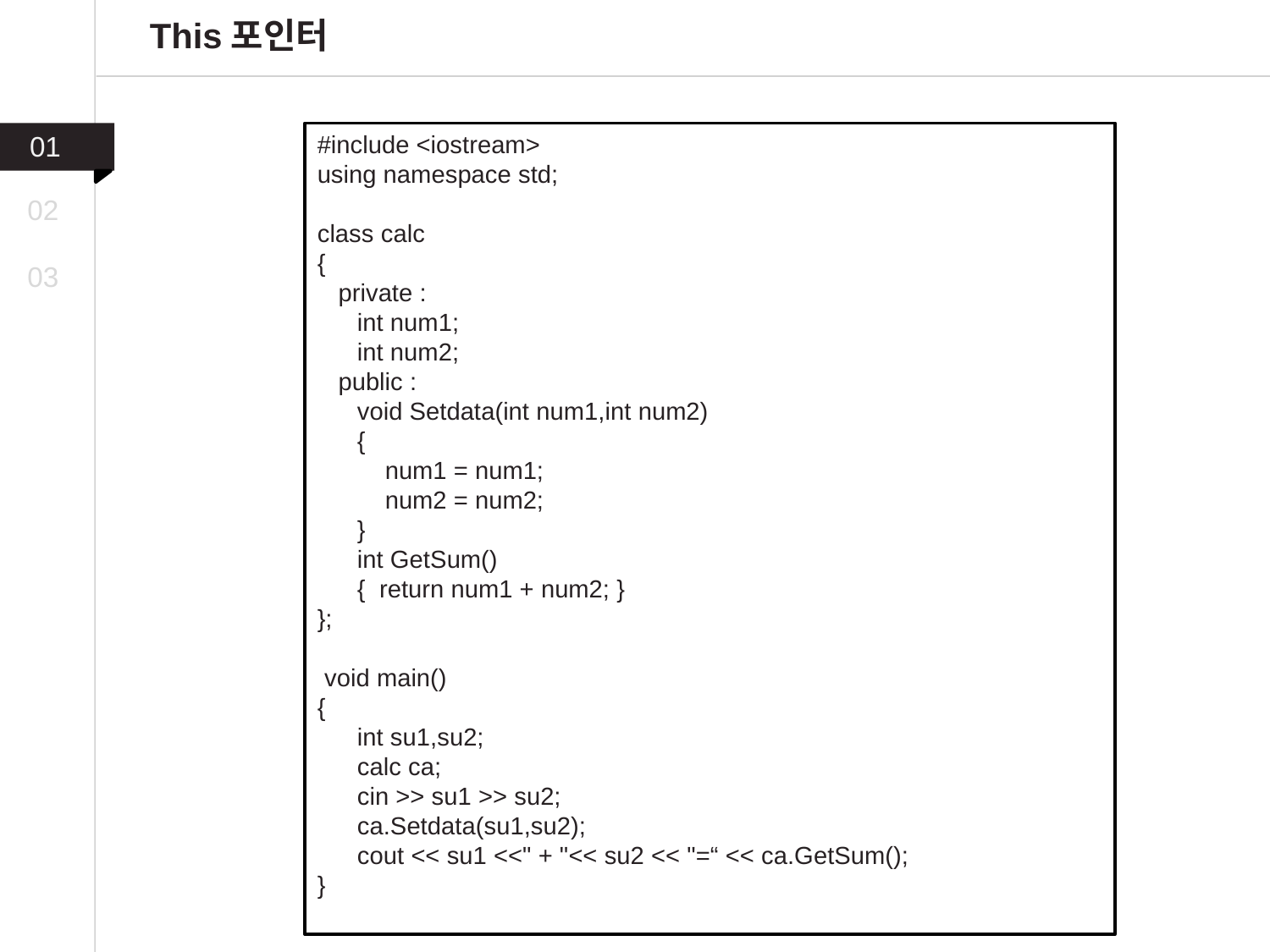

This포인터
01

#include <iostream>
using namespace std;

class calc
{
   private :
	int num1;
	int num2;
   public :
	void Setdata(int num1,int num2)
	{
	    num1 = num1;
	    num2 = num2;
	}
	int GetSum()
	{  return num1 + num2; }
};

 void main()
{
	int su1,su2;
	calc ca;
	cin >> su1 >> su2;
	ca.Setdata(su1,su2);
	cout << su1 <<" + "<< su2 << "=“ << ca.GetSum();
}

02
03